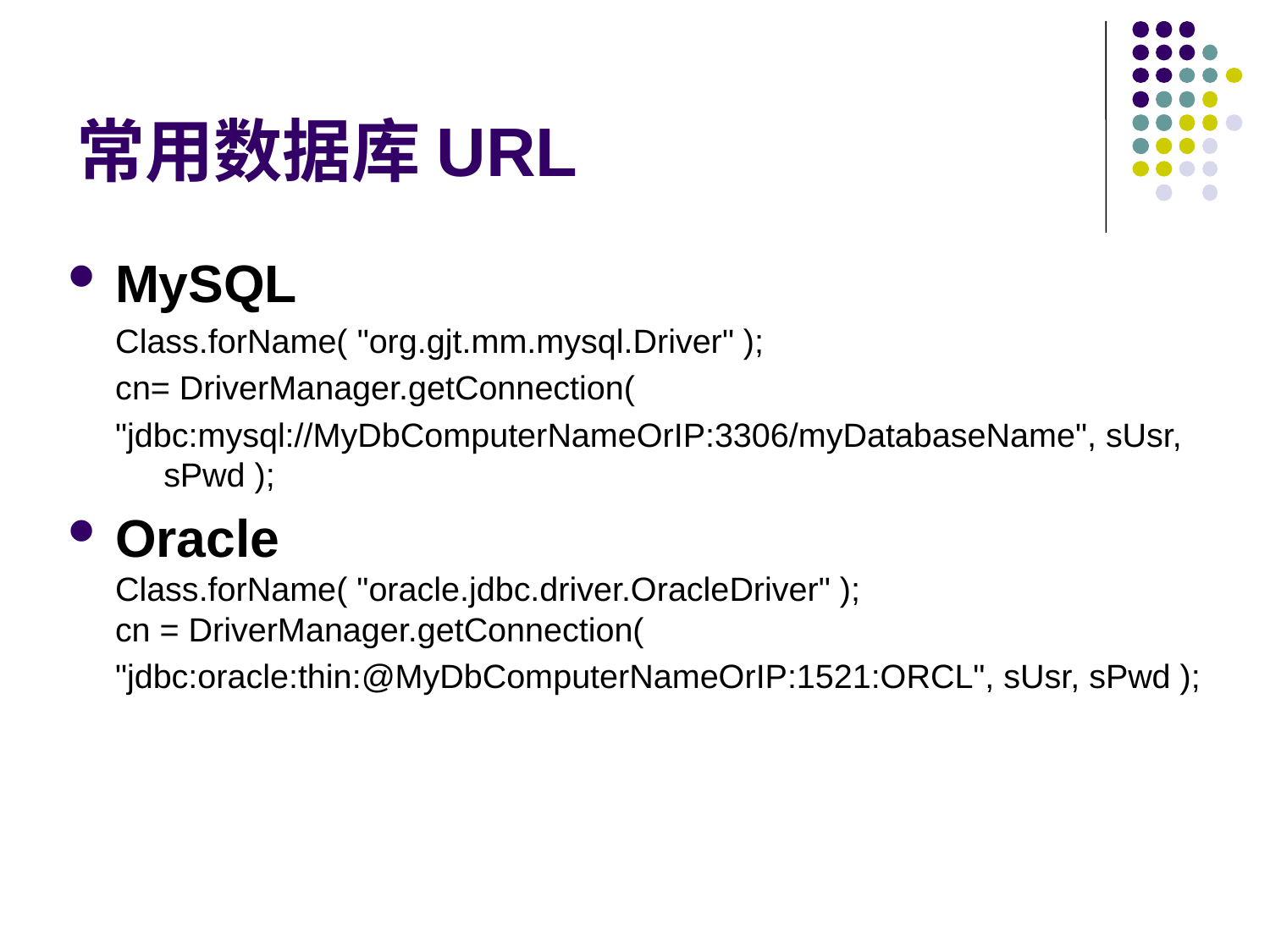

# 常用数据库URL
MySQL
Class.forName( "org.gjt.mm.mysql.Driver" );
cn= DriverManager.getConnection(
"jdbc:mysql://MyDbComputerNameOrIP:3306/myDatabaseName", sUsr, sPwd );
Oracle
Class.forName( "oracle.jdbc.driver.OracleDriver" );
cn = DriverManager.getConnection(
	"jdbc:oracle:thin:@MyDbComputerNameOrIP:1521:ORCL", sUsr, sPwd );
9